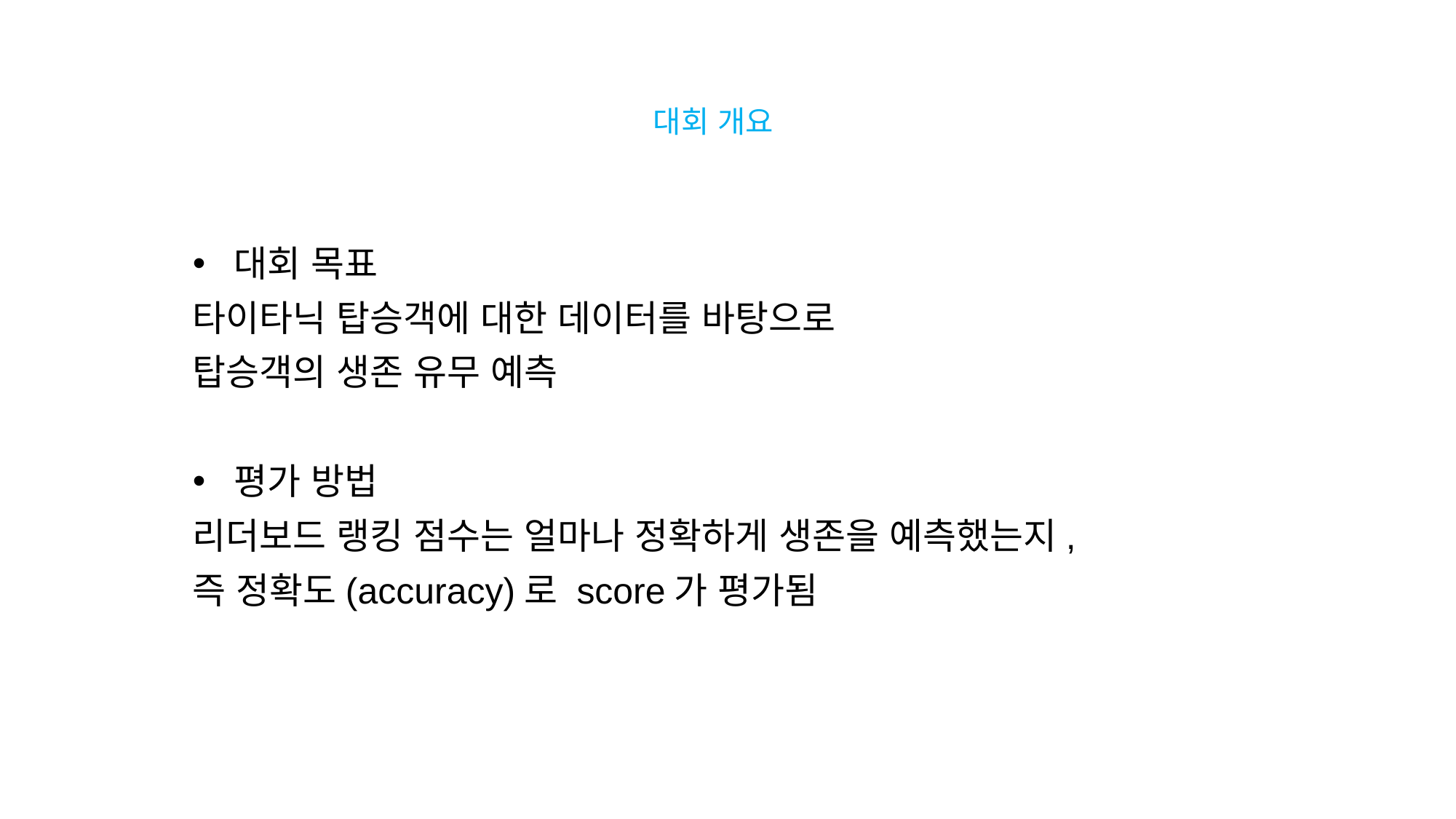

대회 개요
대회 목표
타이타닉 탑승객에 대한 데이터를 바탕으로
탑승객의 생존 유무 예측

평가 방법
리더보드 랭킹 점수는 얼마나 정확하게 생존을 예측했는지,
즉 정확도(accuracy)로 score가 평가됨